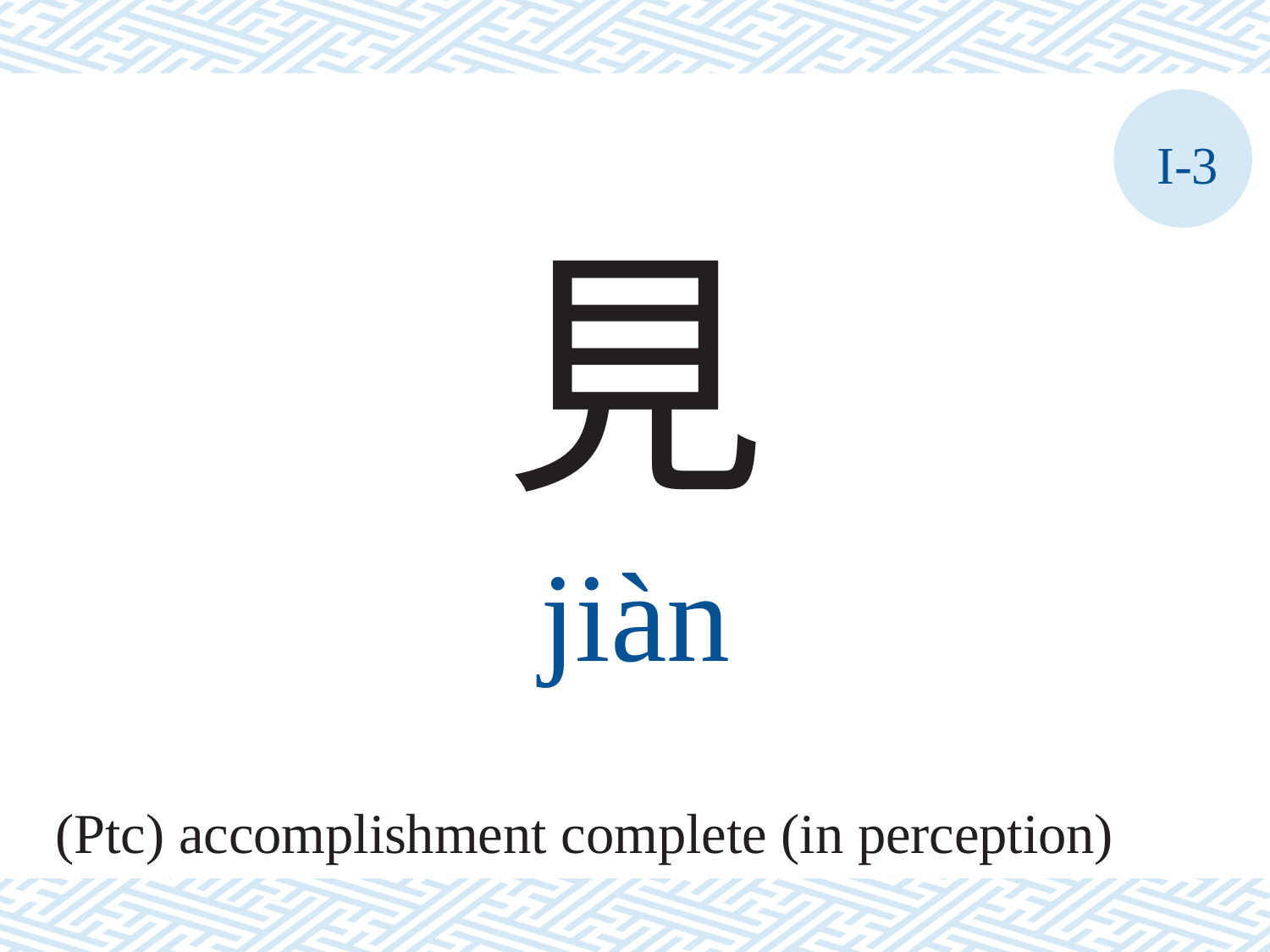

I-3
見
jiàn
(Ptc) accomplishment complete (in perception)